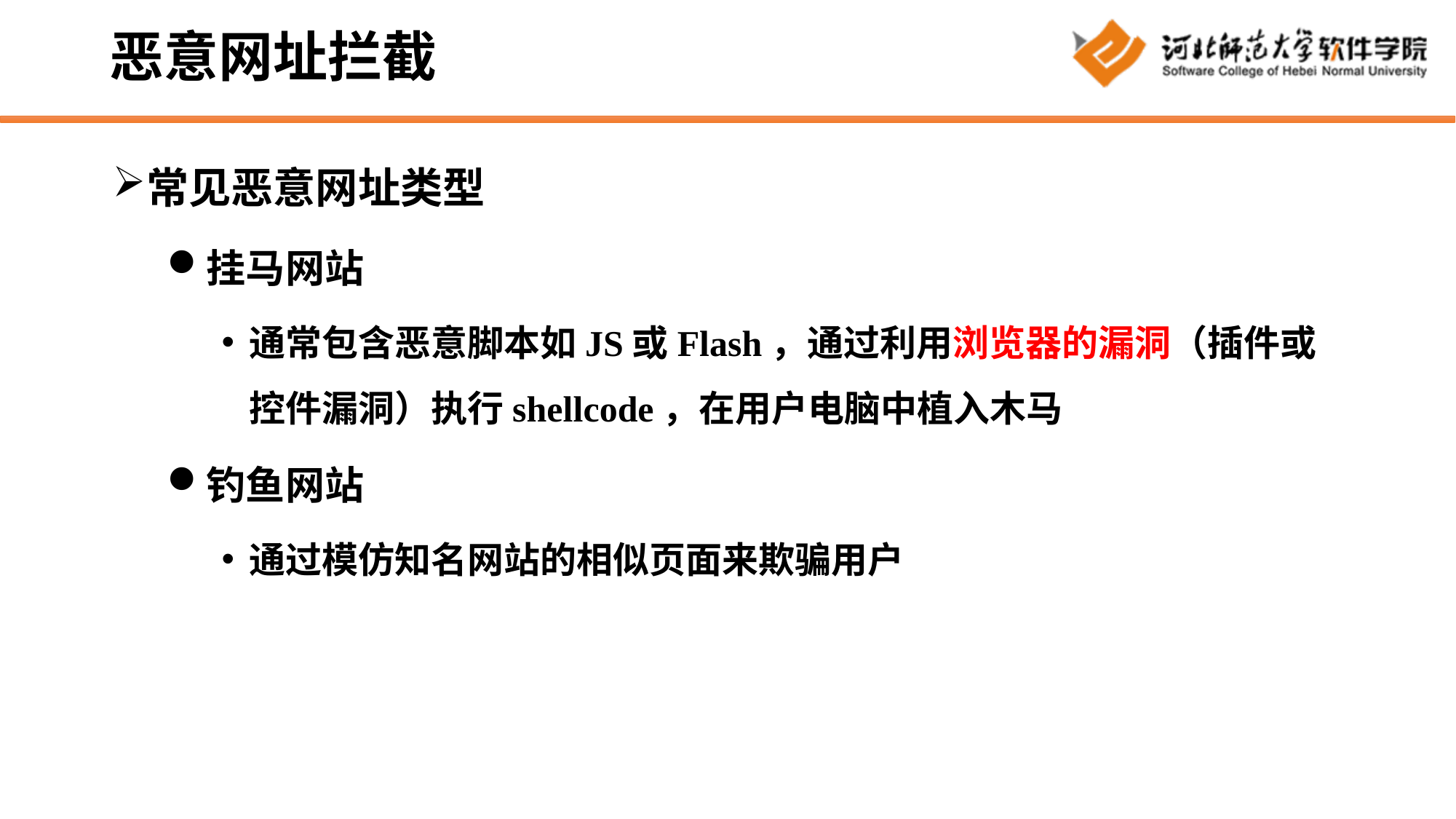

# 恶意网址拦截
常见恶意网址类型
挂马网站
通常包含恶意脚本如JS或Flash，通过利用浏览器的漏洞（插件或控件漏洞）执行shellcode，在用户电脑中植入木马
钓鱼网站
通过模仿知名网站的相似页面来欺骗用户